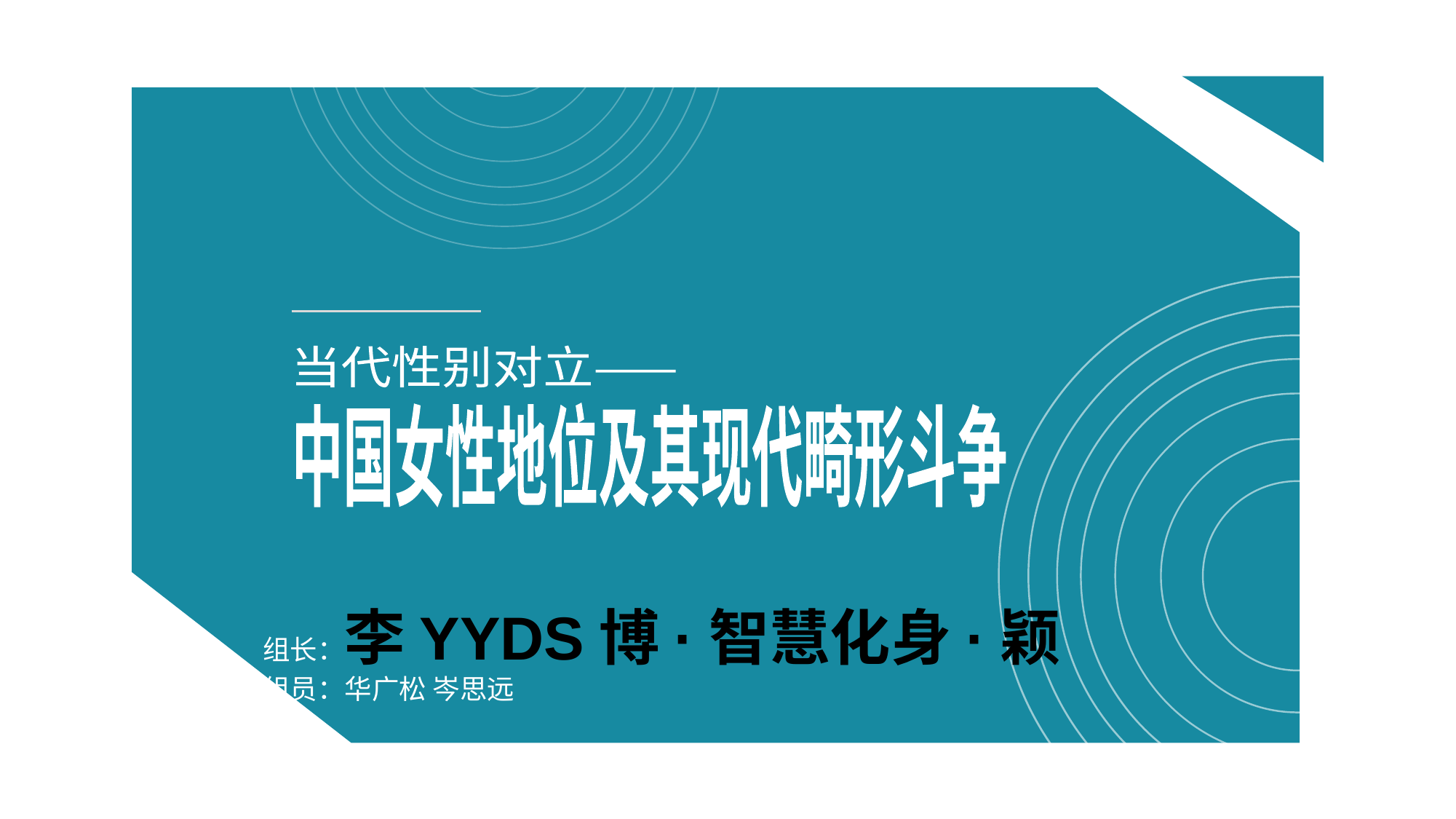

当代性别对立——
中国女性地位及其现代畸形斗争
组长：李YYDS博·智慧化身·颖
组员：华广松 岑思远